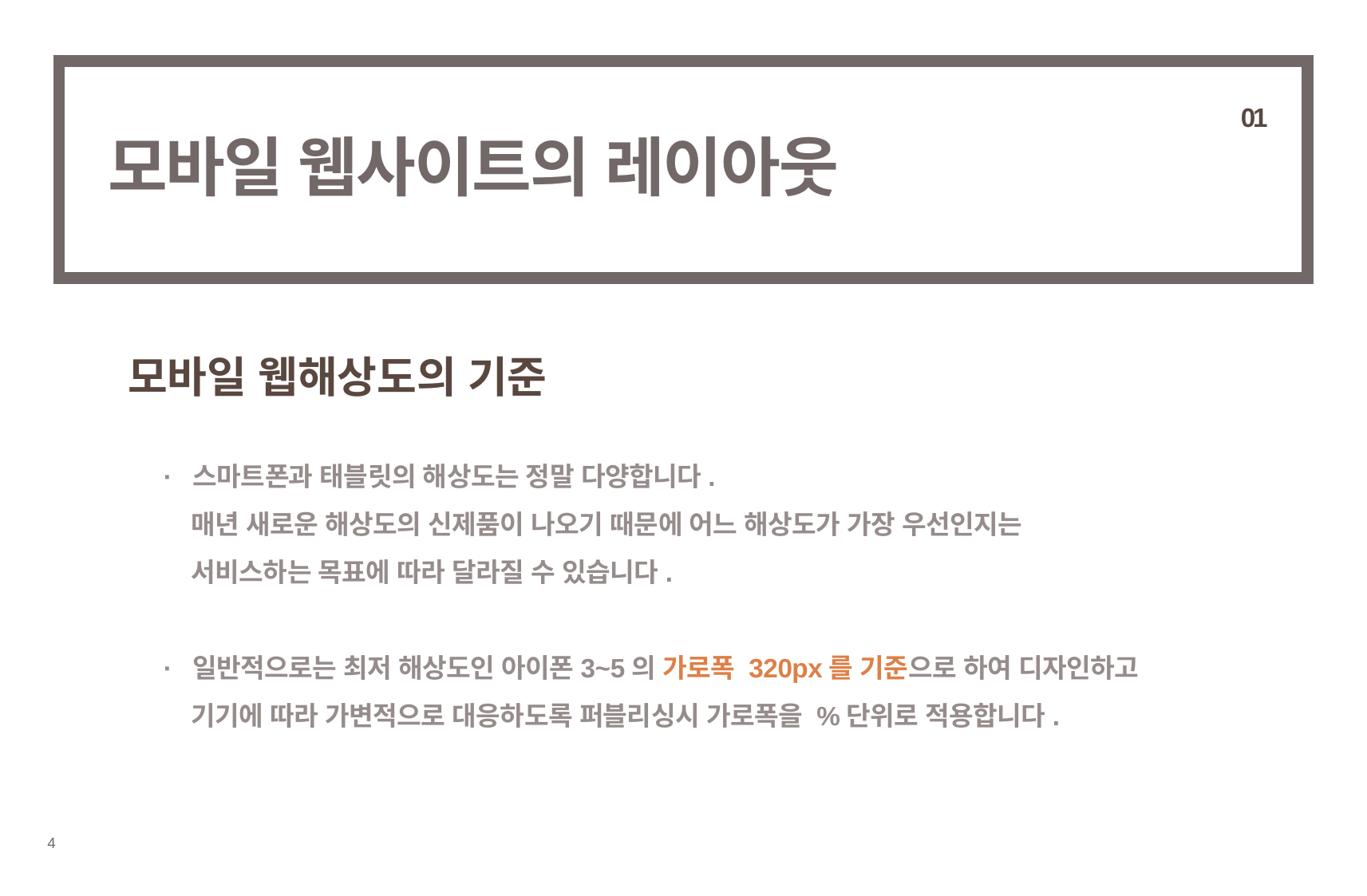

01

# 모바일 웹사이트의 레이아웃
모바일 웹해상도의 기준
·  스마트폰과 태블릿의 해상도는 정말 다양합니다.
   매년 새로운 해상도의 신제품이 나오기 때문에 어느 해상도가 가장 우선인지는
   서비스하는 목표에 따라 달라질 수 있습니다.

·  일반적으로는 최저 해상도인 아이폰3~5의 가로폭 320px를 기준으로 하여 디자인하고
   기기에 따라 가변적으로 대응하도록 퍼블리싱시 가로폭을 %단위로 적용합니다.